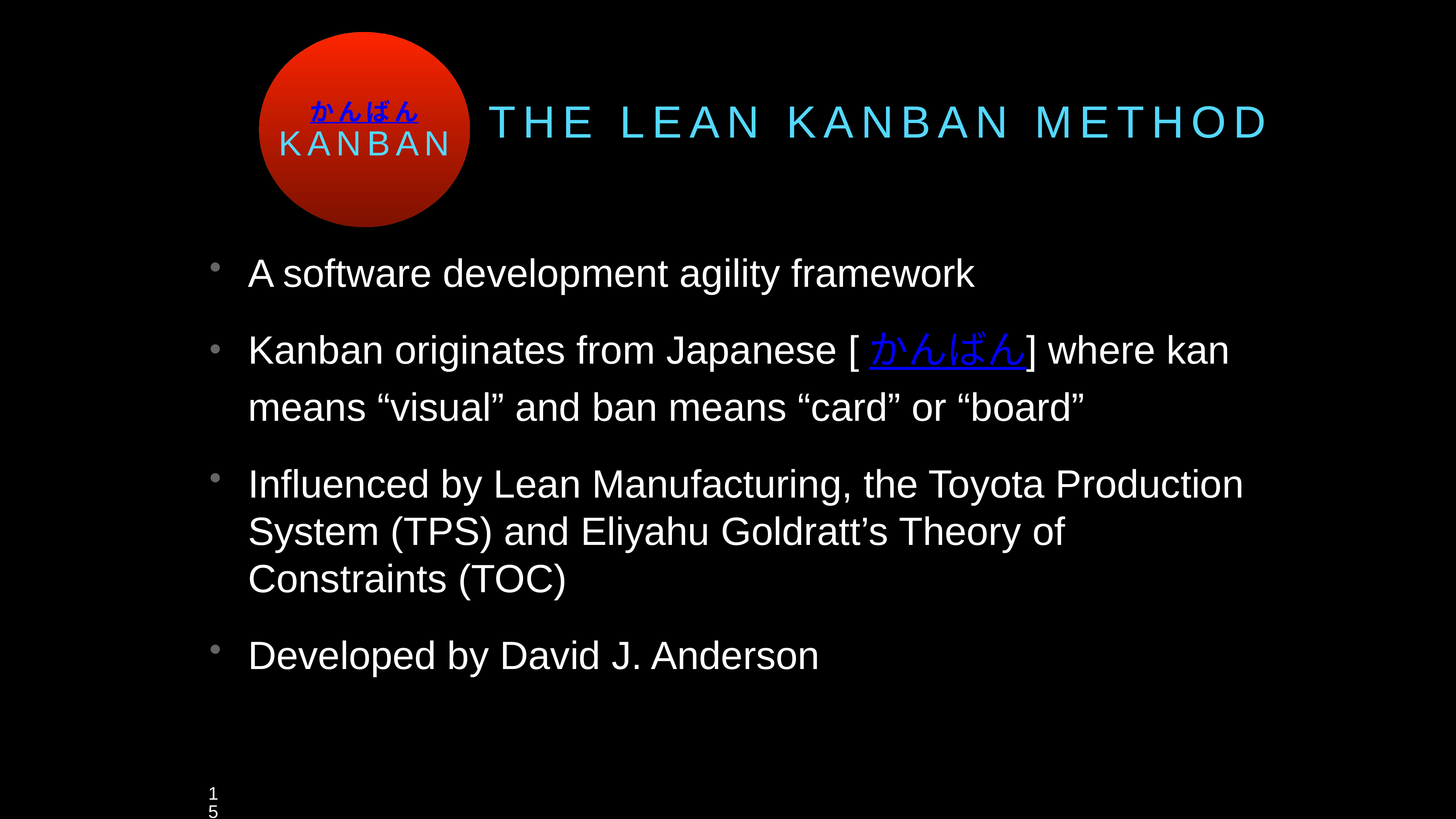

かんばん
KanBAn
# THE LEAN KANBAN METHOD
A software development agility framework
Kanban originates from Japanese [かんばん] where kan means “visual” and ban means “card” or “board”
Influenced by Lean Manufacturing, the Toyota Production System (TPS) and Eliyahu Goldratt’s Theory of Constraints (TOC)
Developed by David J. Anderson
15